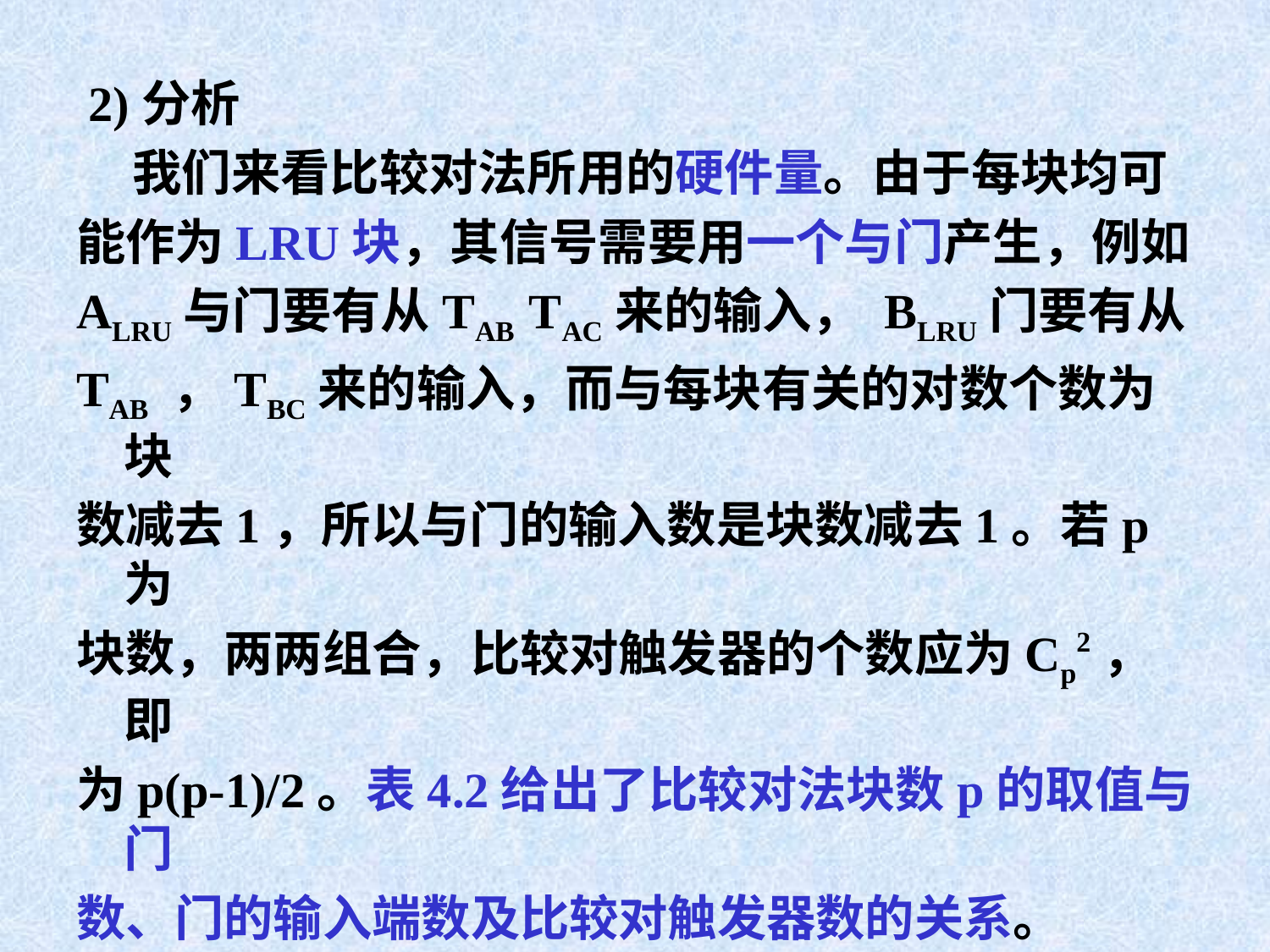

2)分析
    我们来看比较对法所用的硬件量。由于每块均可
能作为LRU块，其信号需要用一个与门产生，例如
ALRU与门要有从TAB  TAC来的输入， BLRU门要有从
TAB ，TBC来的输入，而与每块有关的对数个数为块
数减去1，所以与门的输入数是块数减去1。若p为
块数，两两组合，比较对触发器的个数应为Cp2，即
为p(p-1)/2。表4.2给出了比较对法块数p的取值与门
数、门的输入端数及比较对触发器数的关系。